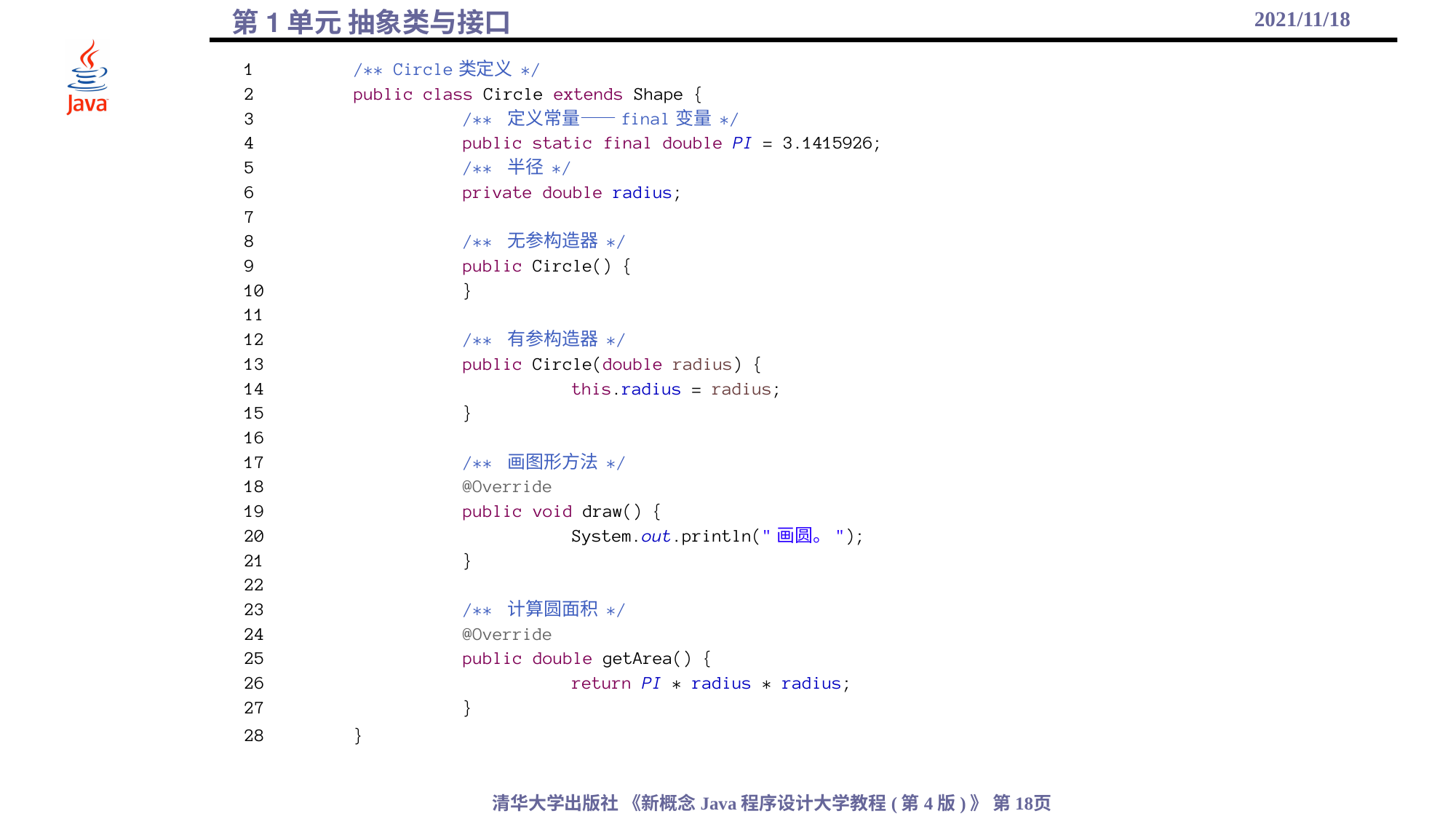

2021/11/18
1	/** Circle类定义 */
2	public class Circle extends Shape {
3		/** 定义常量——final变量 */
4		public static final double PI = 3.1415926;
5		/** 半径 */
6		private double radius;
7
8		/** 无参构造器 */
9		public Circle() {
10		}
11
12		/** 有参构造器 */
13		public Circle(double radius) {
14			this.radius = radius;
15		}
16
17		/** 画图形方法 */
18		@Override
19		public void draw() {
20			System.out.println("画圆。");
21		}
22
23		/** 计算圆面积 */
24		@Override
25		public double getArea() {
26			return PI * radius * radius;
27		}
28	}